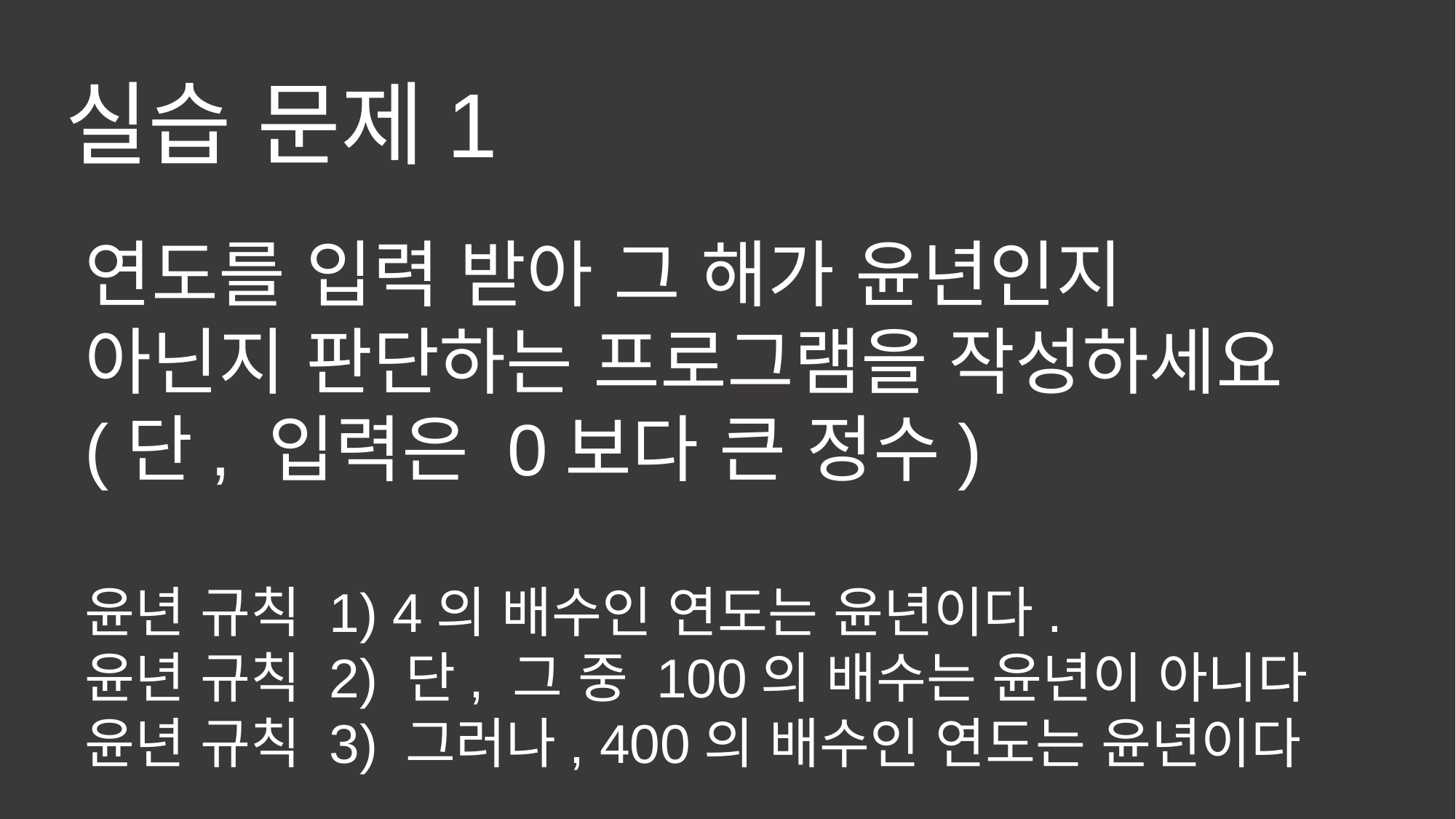

실습 문제1
연도를 입력 받아 그 해가 윤년인지
아닌지 판단하는 프로그램을 작성하세요
(단, 입력은 0보다 큰 정수)

윤년 규칙 1) 4의 배수인 연도는 윤년이다.
윤년 규칙 2) 단, 그 중 100의 배수는 윤년이 아니다
윤년 규칙 3) 그러나, 400의 배수인 연도는 윤년이다